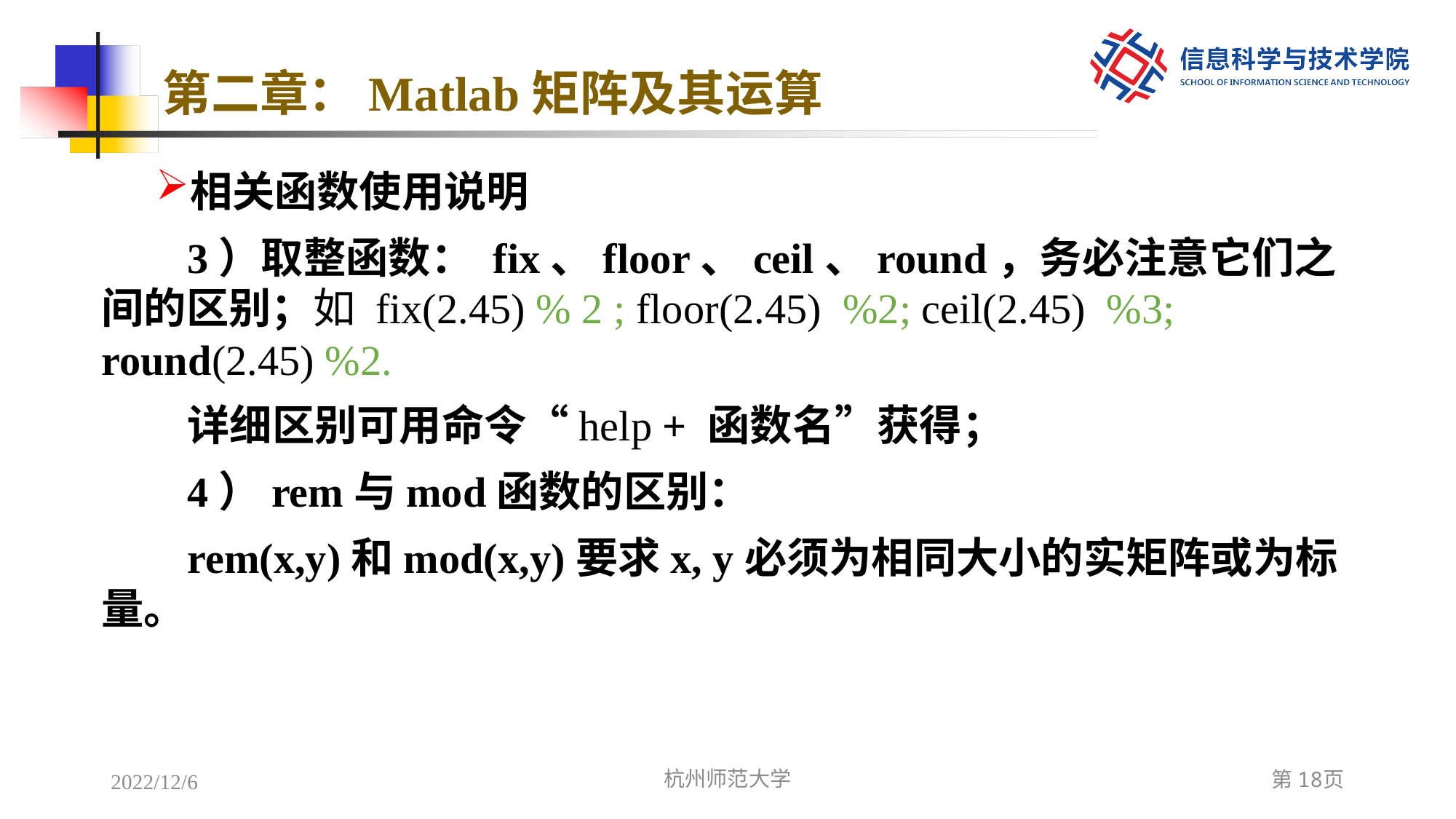

# 第二章：Matlab矩阵及其运算
相关函数使用说明
3）取整函数： fix、floor、ceil、round，务必注意它们之间的区别；如 fix(2.45) % 2 ; floor(2.45)  %2; ceil(2.45)  %3; round(2.45) %2.
详细区别可用命令“help + 函数名”获得；
4）rem与mod函数的区别：
rem(x,y)和mod(x,y)要求x, y必须为相同大小的实矩阵或为标量。

2022/12/6
杭州师范大学
第18页